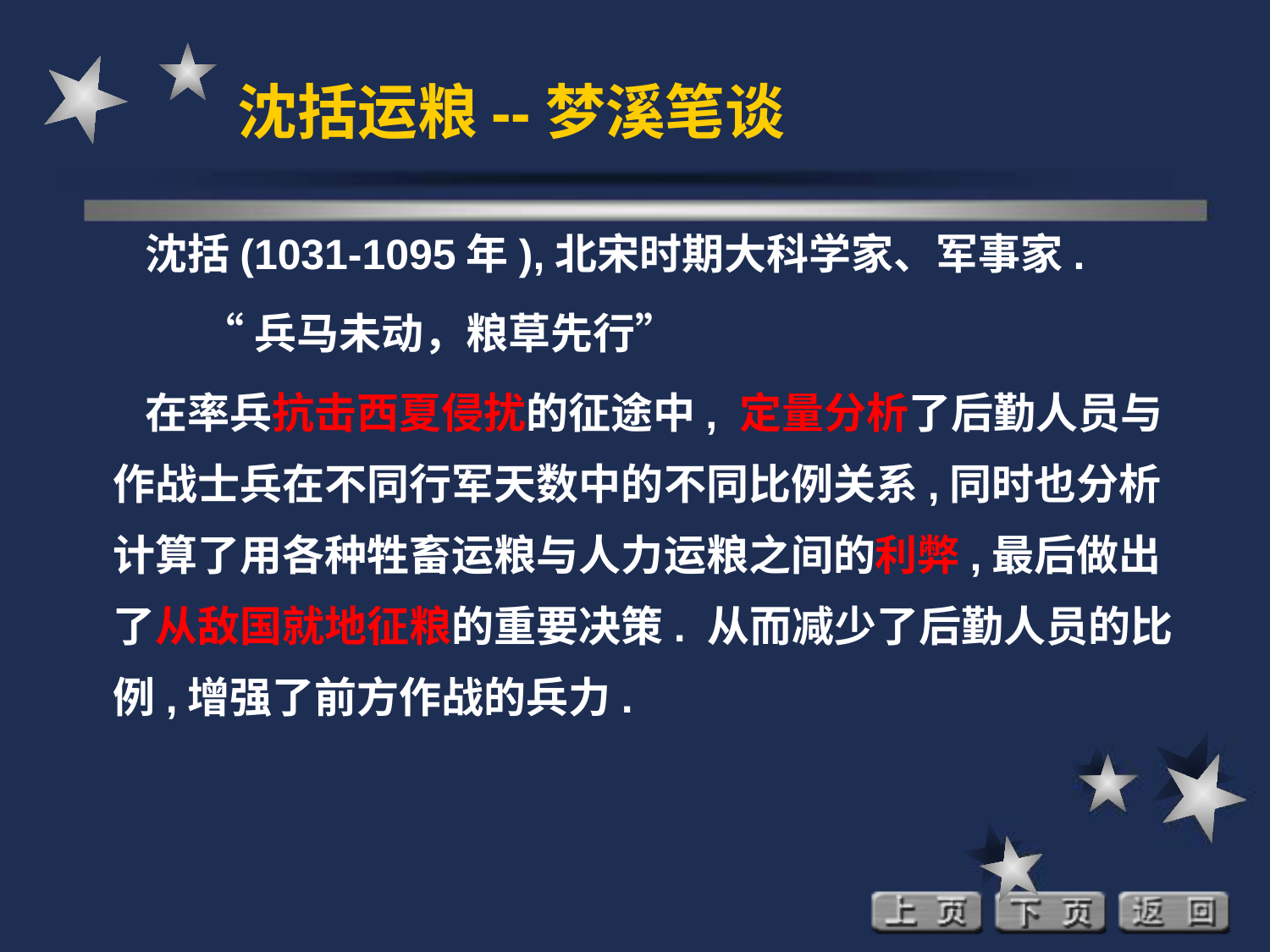

# 沈括运粮--梦溪笔谈
      沈括(1031-1095年),北宋时期大科学家、军事家.
             “兵马未动，粮草先行”
      在率兵抗击西夏侵扰的征途中, 定量分析了后勤人员与作战士兵在不同行军天数中的不同比例关系,同时也分析计算了用各种牲畜运粮与人力运粮之间的利弊,最后做出了从敌国就地征粮的重要决策. 从而减少了后勤人员的比例,增强了前方作战的兵力.